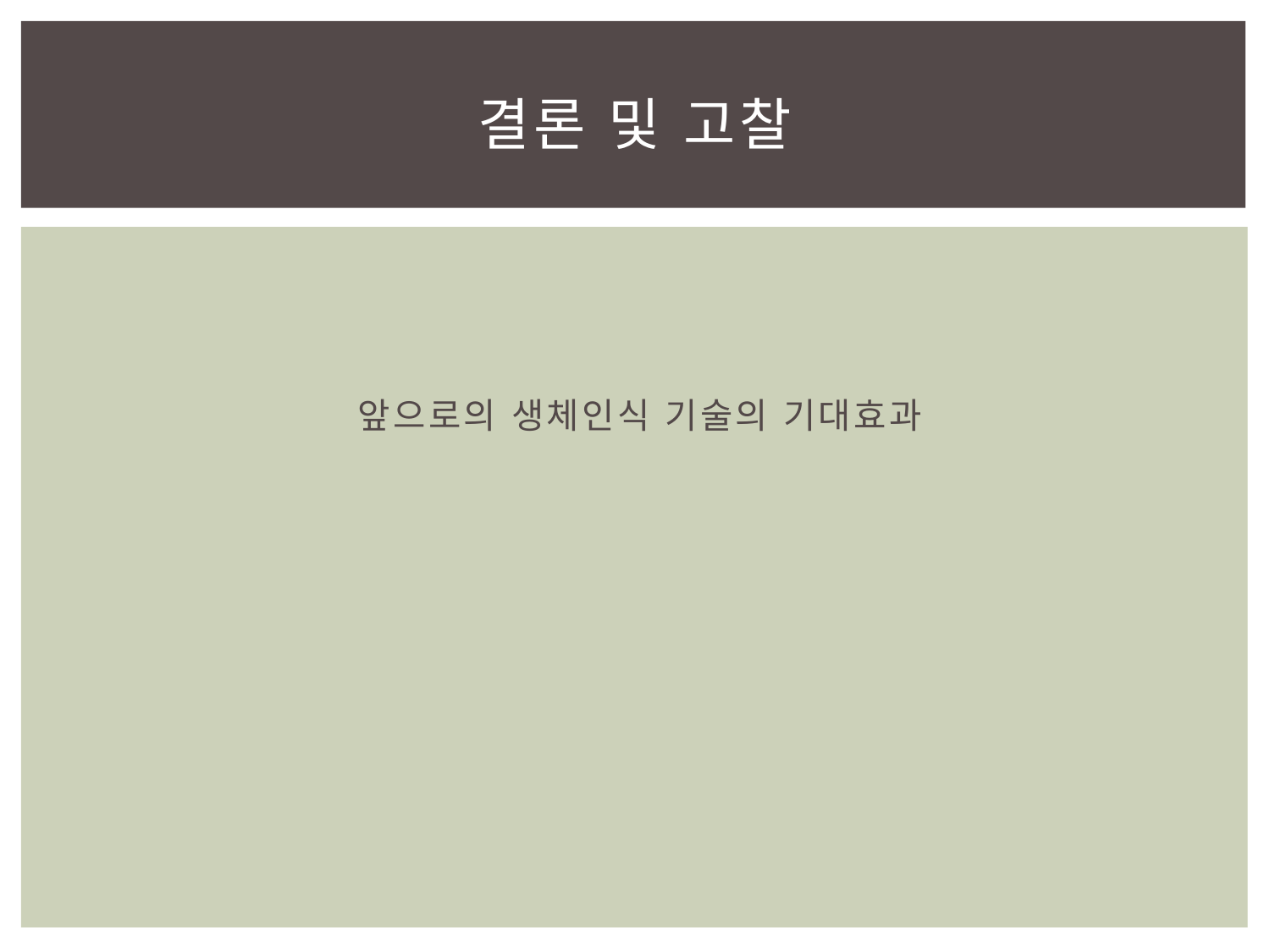

# 결론 및 고찰

앞으로의 생체인식 기술의 기대효과